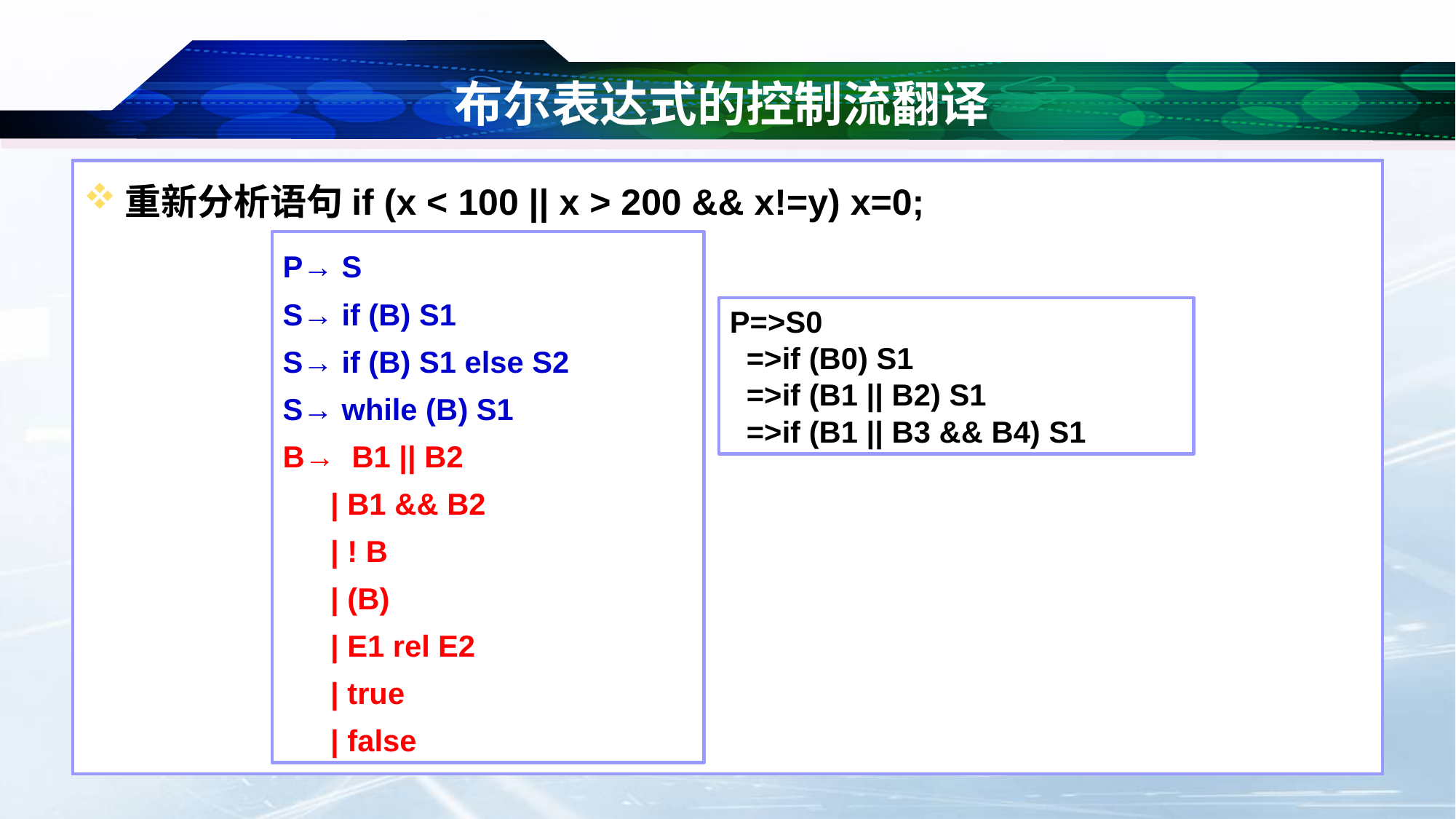

# 布尔表达式的控制流翻译
重新分析语句if (x < 100 || x > 200 && x!=y) x=0;

P→ S
S→ if (B) S1
S→ if (B) S1 else S2
S→ while (B) S1
B→  B1 || B2
| B1 && B2
| ! B
| (B)
| E1 rel E2
| true
| false
P=>S0
  =>if (B0) S1
  =>if (B1 || B2) S1
  =>if (B1 || B3 && B4) S1